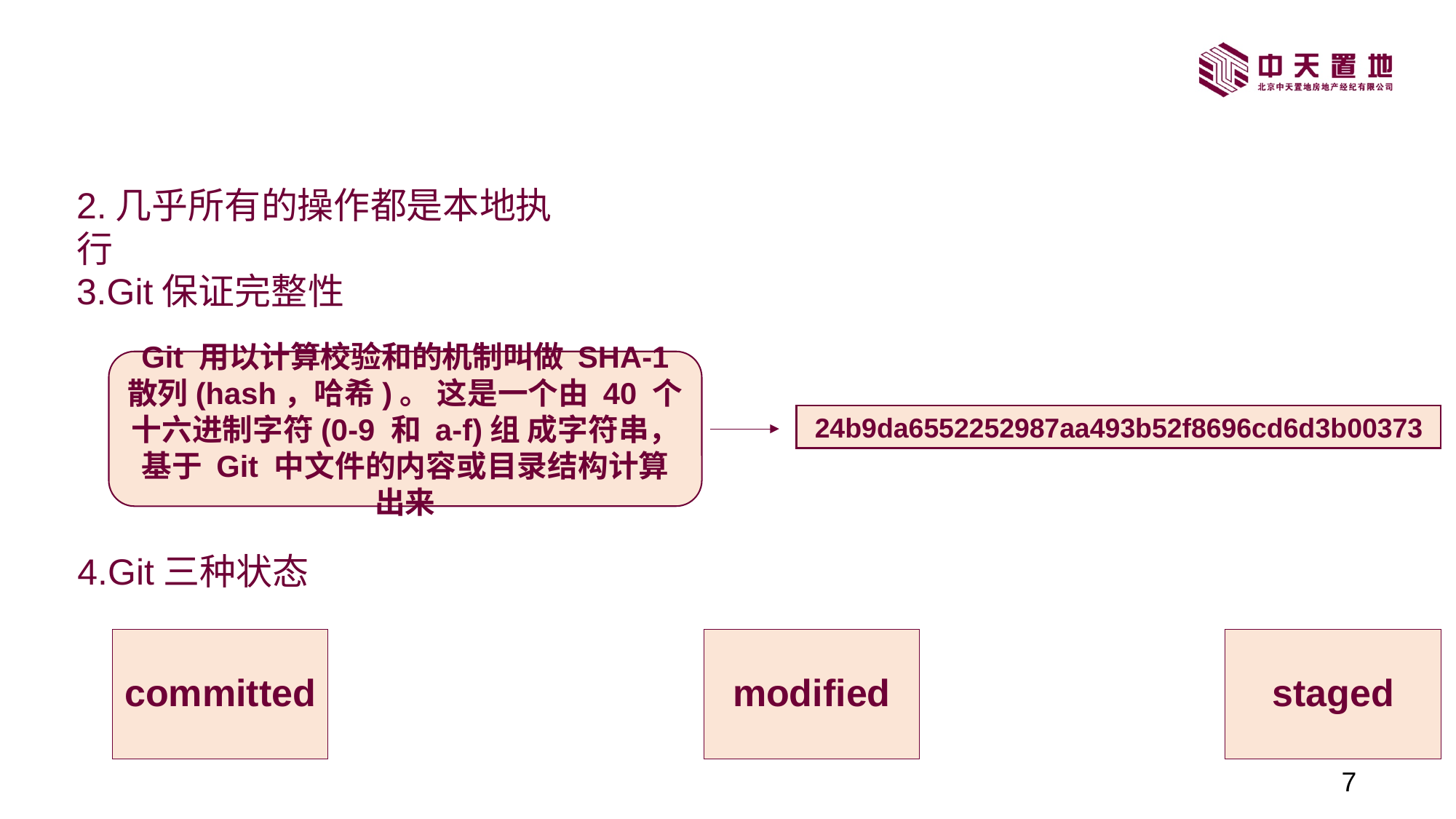

2.几乎所有的操作都是本地执行
3.Git保证完整性
Git 用以计算校验和的机制叫做 SHA-1 散列(hash，哈希)。 这是一个由 40 个十六进制字符(0-9 和 a-f)组 成字符串，基于 Git 中文件的内容或目录结构计算出来
24b9da6552252987aa493b52f8696cd6d3b00373
4.Git三种状态
committed
modified
staged
7